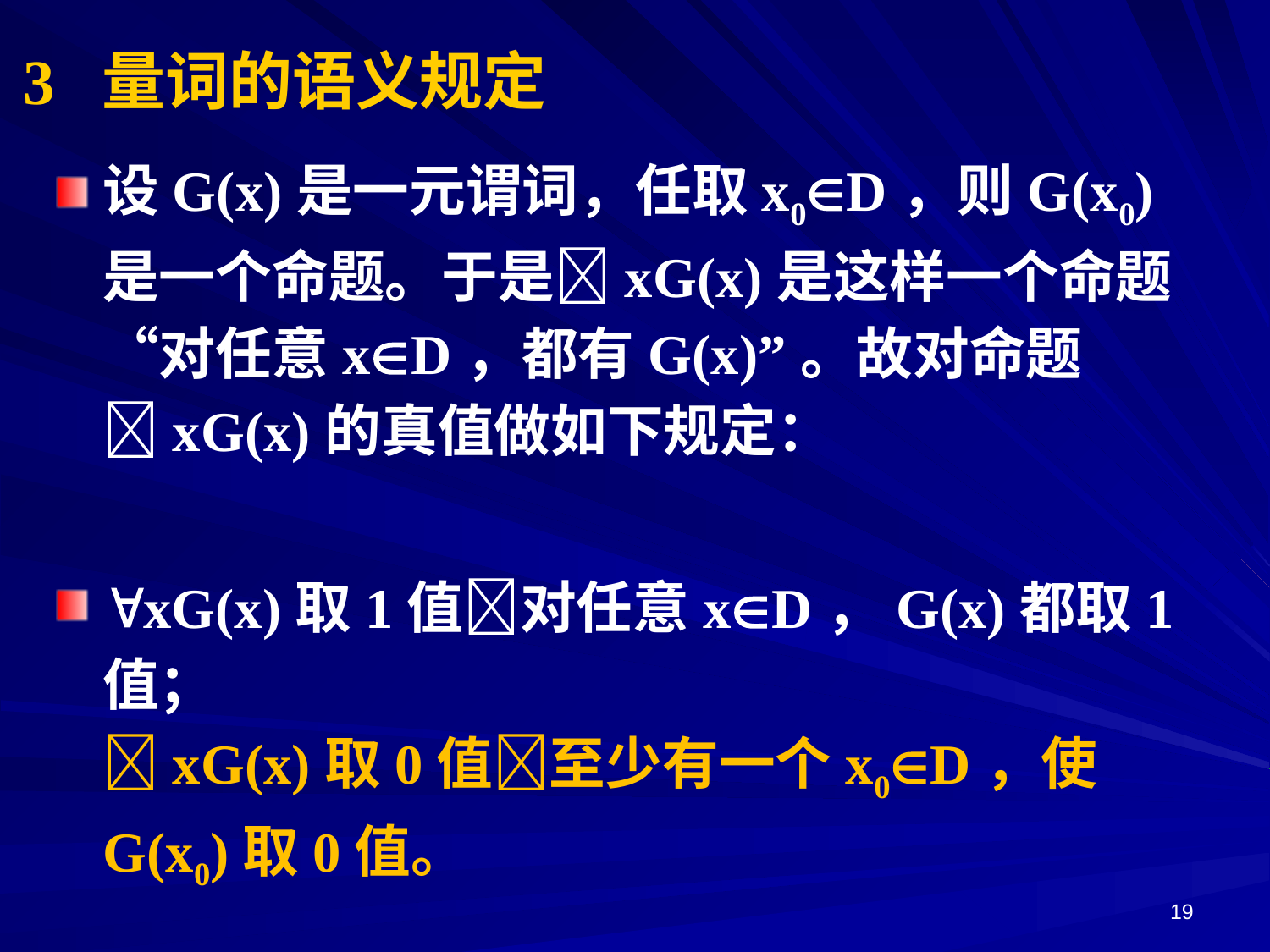

# 3  量词的语义规定
设G(x)是一元谓词，任取x0∈D，则G(x0)是一个命题。于是∀xG(x)是这样一个命题 “对任意x∈D，都有G(x)”。故对命题∀xG(x)的真值做如下规定：

∀xG(x)取1值⇔对任意x∈D，G(x)都取1值；
∀xG(x)取0值⇔至少有一个x0∈D，使G(x0)取0值。

19